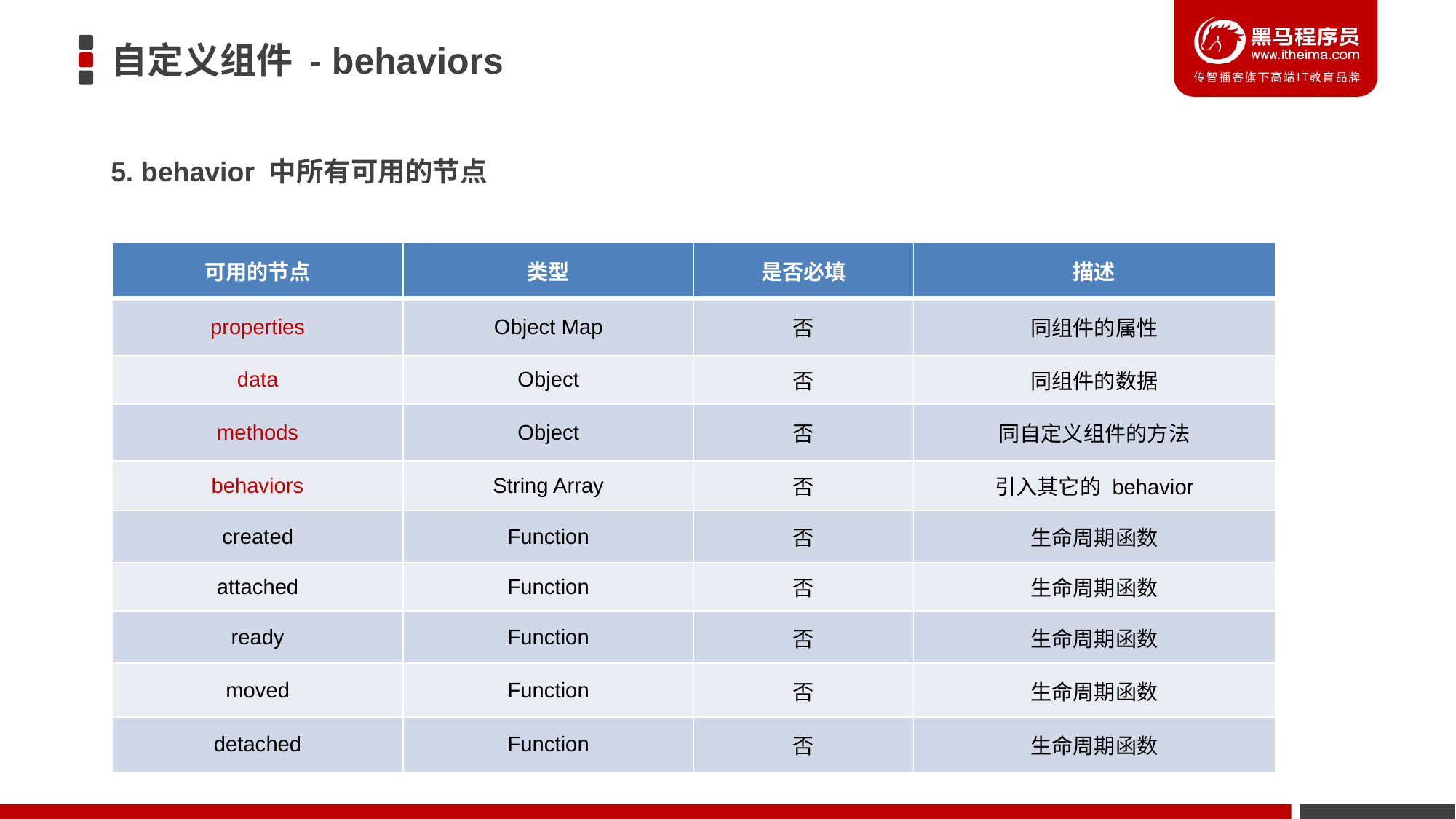

# 自定义组件 - behaviors
5. behavior 中所有可用的节点
| 可用的节点 | 类型 | 是否必填 | 描述 |
| --- | --- | --- | --- |
| properties | Object Map | 否 | 同组件的属性 |
| data | Object | 否 | 同组件的数据 |
| methods | Object | 否 | 同自定义组件的方法 |
| behaviors | String Array | 否 | 引入其它的 behavior |
| created | Function | 否 | 生命周期函数 |
| attached | Function | 否 | 生命周期函数 |
| ready | Function | 否 | 生命周期函数 |
| moved | Function | 否 | 生命周期函数 |
| detached | Function | 否 | 生命周期函数 |